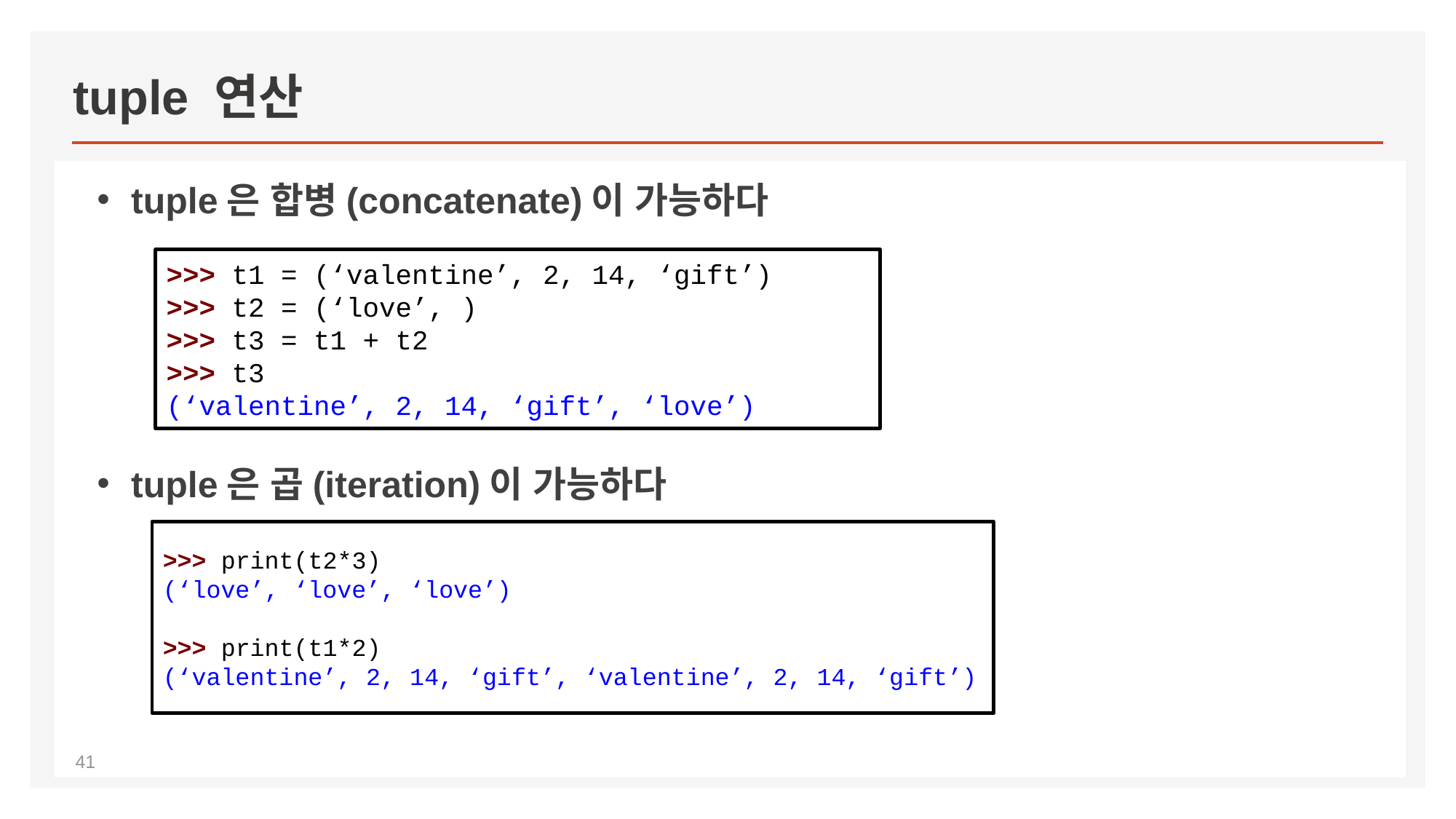

# tuple 연산
tuple은 합병(concatenate)이 가능하다

tuple은 곱(iteration)이 가능하다

>>> t1 = (‘valentine’, 2, 14, ‘gift’)
>>> t2 = (‘love’, )
>>> t3 = t1 + t2
>>> t3
(‘valentine’, 2, 14, ‘gift’, ‘love’)
>>> print(t2*3)
(‘love’, ‘love’, ‘love’)

>>> print(t1*2)
(‘valentine’, 2, 14, ‘gift’, ‘valentine’, 2, 14, ‘gift’)
41